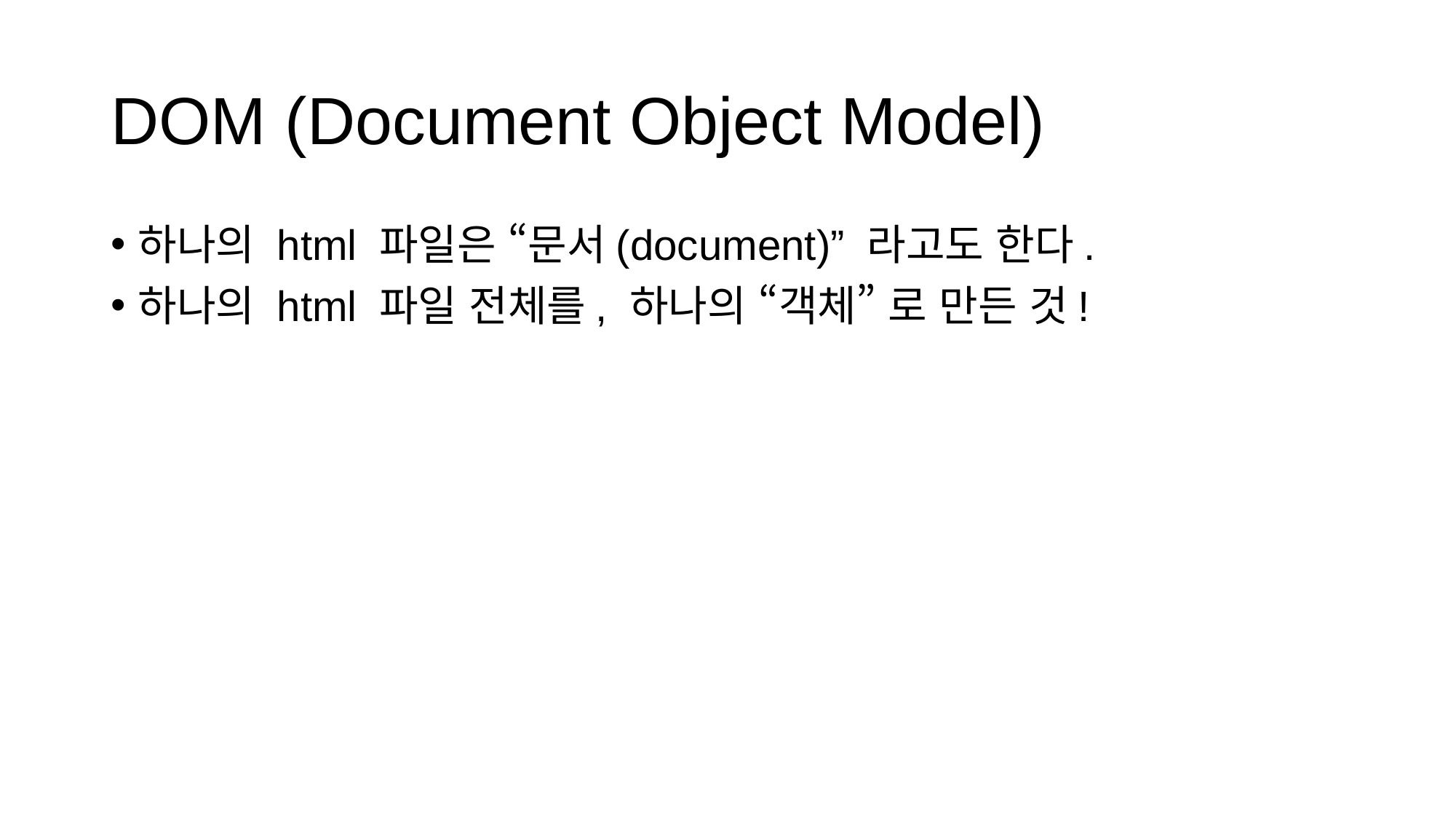

# DOM (Document Object Model)
하나의 html 파일은 “문서(document)” 라고도 한다.
하나의 html 파일 전체를, 하나의 “객체” 로 만든 것!